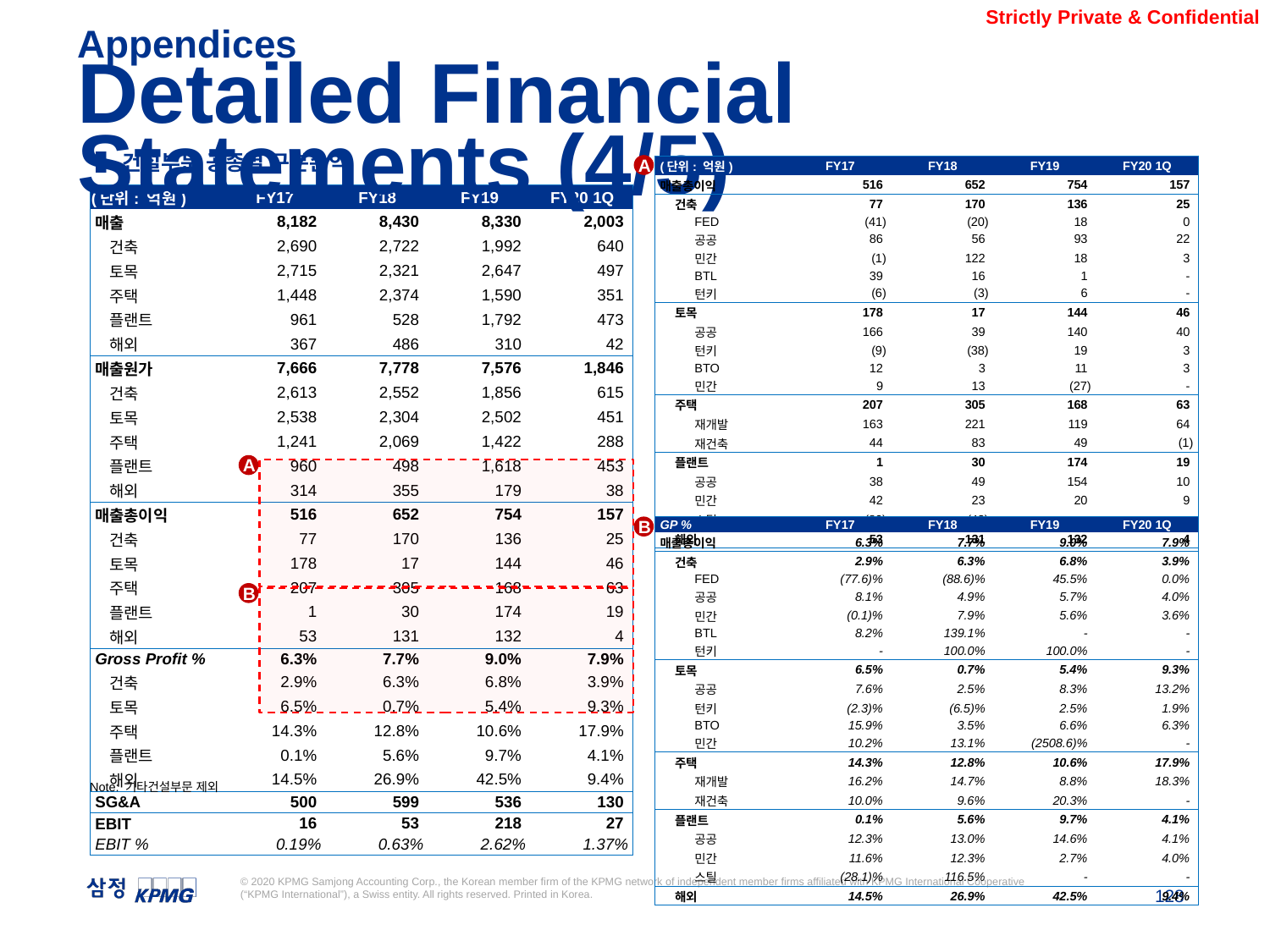

Appendices
Detailed Financial Statements (4/5)
▌건설부문 공종별 구분손익
A
| (단위: 억원) | FY17 | FY18 | FY19 | FY20 1Q |
| --- | --- | --- | --- | --- |
| 매출총이익 | 516 | 652 | 754 | 157 |
| 건축 | 77 | 170 | 136 | 25 |
| FED | (41) | (20) | 18 | 0 |
| 공공 | 86 | 56 | 93 | 22 |
| 민간 | (1) | 122 | 18 | 3 |
| BTL | 39 | 16 | 1 | - |
| 턴키 | (6) | (3) | 6 | - |
| 토목 | 178 | 17 | 144 | 46 |
| 공공 | 166 | 39 | 140 | 40 |
| 턴키 | (9) | (38) | 19 | 3 |
| BTO | 12 | 3 | 11 | 3 |
| 민간 | 9 | 13 | (27) | - |
| 주택 | 207 | 305 | 168 | 63 |
| 재개발 | 163 | 221 | 119 | 64 |
| 재건축 | 44 | 83 | 49 | (1) |
| 플랜트 | 1 | 30 | 174 | 19 |
| 공공 | 38 | 49 | 154 | 10 |
| 민간 | 42 | 23 | 20 | 9 |
| 스틸 | (80) | (42) | - | - |
| 해외 | 53 | 131 | 132 | 4 |
| (단위: 억원) | FY17 | FY18 | FY19 | FY20 1Q |
| --- | --- | --- | --- | --- |
| 매출 | 8,182 | 8,430 | 8,330 | 2,003 |
| 건축 | 2,690 | 2,722 | 1,992 | 640 |
| 토목 | 2,715 | 2,321 | 2,647 | 497 |
| 주택 | 1,448 | 2,374 | 1,590 | 351 |
| 플랜트 | 961 | 528 | 1,792 | 473 |
| 해외 | 367 | 486 | 310 | 42 |
| 매출원가 | 7,666 | 7,778 | 7,576 | 1,846 |
| 건축 | 2,613 | 2,552 | 1,856 | 615 |
| 토목 | 2,538 | 2,304 | 2,502 | 451 |
| 주택 | 1,241 | 2,069 | 1,422 | 288 |
| 플랜트 | 960 | 498 | 1,618 | 453 |
| 해외 | 314 | 355 | 179 | 38 |
| 매출총이익 | 516 | 652 | 754 | 157 |
| 건축 | 77 | 170 | 136 | 25 |
| 토목 | 178 | 17 | 144 | 46 |
| 주택 | 207 | 305 | 168 | 63 |
| 플랜트 | 1 | 30 | 174 | 19 |
| 해외 | 53 | 131 | 132 | 4 |
| Gross Profit % | 6.3% | 7.7% | 9.0% | 7.9% |
| 건축 | 2.9% | 6.3% | 6.8% | 3.9% |
| 토목 | 6.5% | 0.7% | 5.4% | 9.3% |
| 주택 | 14.3% | 12.8% | 10.6% | 17.9% |
| 플랜트 | 0.1% | 5.6% | 9.7% | 4.1% |
| 해외 | 14.5% | 26.9% | 42.5% | 9.4% |
| SG&A | 500 | 599 | 536 | 130 |
| EBIT | 16 | 53 | 218 | 27 |
| EBIT % | 0.19% | 0.63% | 2.62% | 1.37% |
A

B
| GP % | FY17 | FY18 | FY19 | FY20 1Q |
| --- | --- | --- | --- | --- |
| 매출총이익 | 6.3% | 7.7% | 9.0% | 7.9% |
| 건축 | 2.9% | 6.3% | 6.8% | 3.9% |
| FED | (77.6)% | (88.6)% | 45.5% | 0.0% |
| 공공 | 8.1% | 4.9% | 5.7% | 4.0% |
| 민간 | (0.1)% | 7.9% | 5.6% | 3.6% |
| BTL | 8.2% | 139.1% | - | - |
| 턴키 | - | 100.0% | 100.0% | - |
| 토목 | 6.5% | 0.7% | 5.4% | 9.3% |
| 공공 | 7.6% | 2.5% | 8.3% | 13.2% |
| 턴키 | (2.3)% | (6.5)% | 2.5% | 1.9% |
| BTO | 15.9% | 3.5% | 6.6% | 6.3% |
| 민간 | 10.2% | 13.1% | (2508.6)% | - |
| 주택 | 14.3% | 12.8% | 10.6% | 17.9% |
| 재개발 | 16.2% | 14.7% | 8.8% | 18.3% |
| 재건축 | 10.0% | 9.6% | 20.3% | - |
| 플랜트 | 0.1% | 5.6% | 9.7% | 4.1% |
| 공공 | 12.3% | 13.0% | 14.6% | 4.1% |
| 민간 | 11.6% | 12.3% | 2.7% | 4.0% |
| 스틸 | (28.1)% | 116.5% | - | - |
| 해외 | 14.5% | 26.9% | 42.5% | 9.4% |
B

Note: 기타건설부문 제외